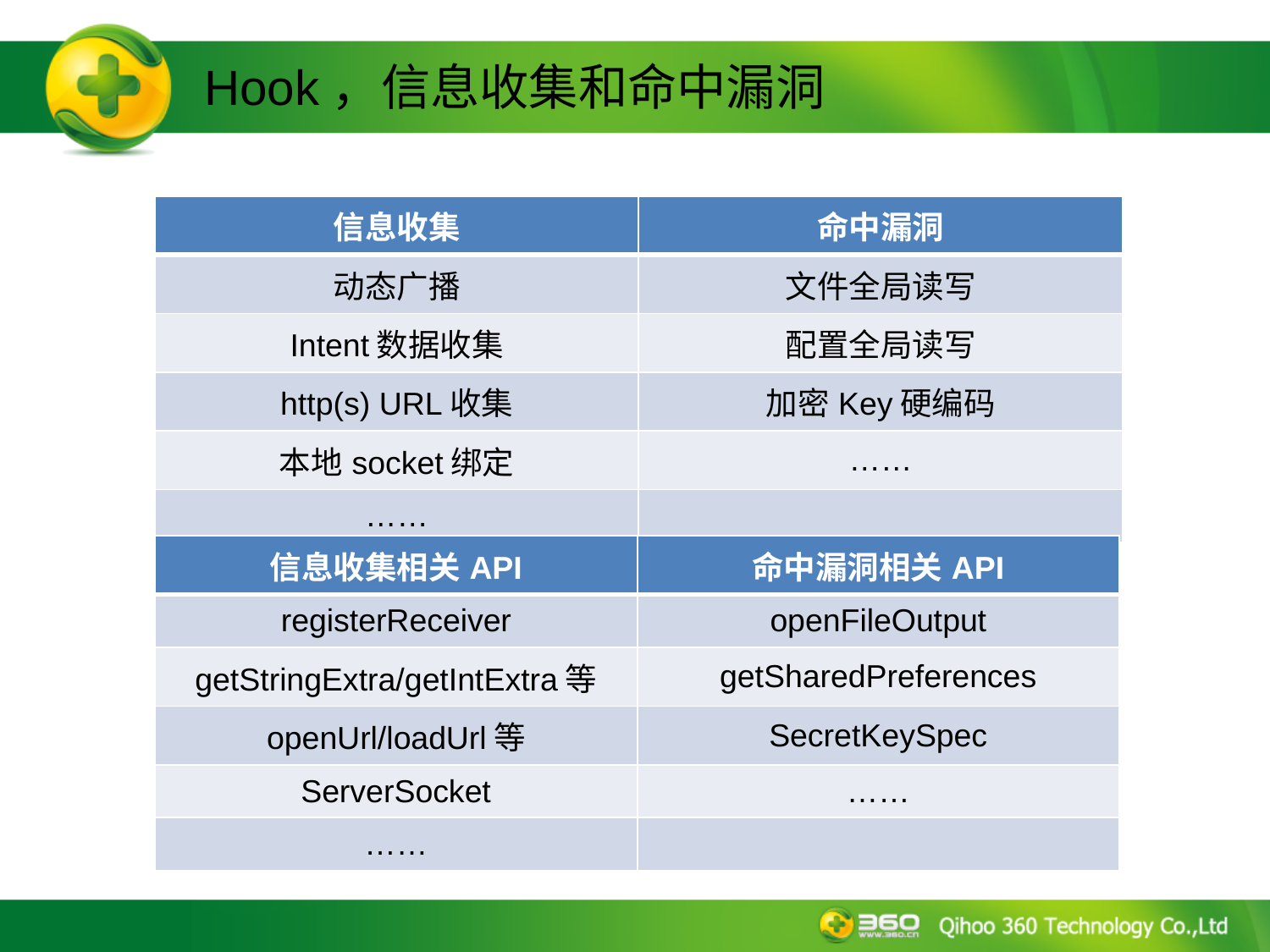

Hook，信息收集和命中漏洞
| 信息收集 | 命中漏洞 |
| --- | --- |
| 动态广播 | 文件全局读写 |
| Intent数据收集 | 配置全局读写 |
| http(s) URL收集 | 加密Key硬编码 |
| 本地socket绑定 | …… |
| …… |  |
| 信息收集相关API | 命中漏洞相关API |
| --- | --- |
| registerReceiver | openFileOutput |
| getStringExtra/getIntExtra等 | getSharedPreferences |
| openUrl/loadUrl等 | SecretKeySpec |
| ServerSocket | …… |
| …… |  |